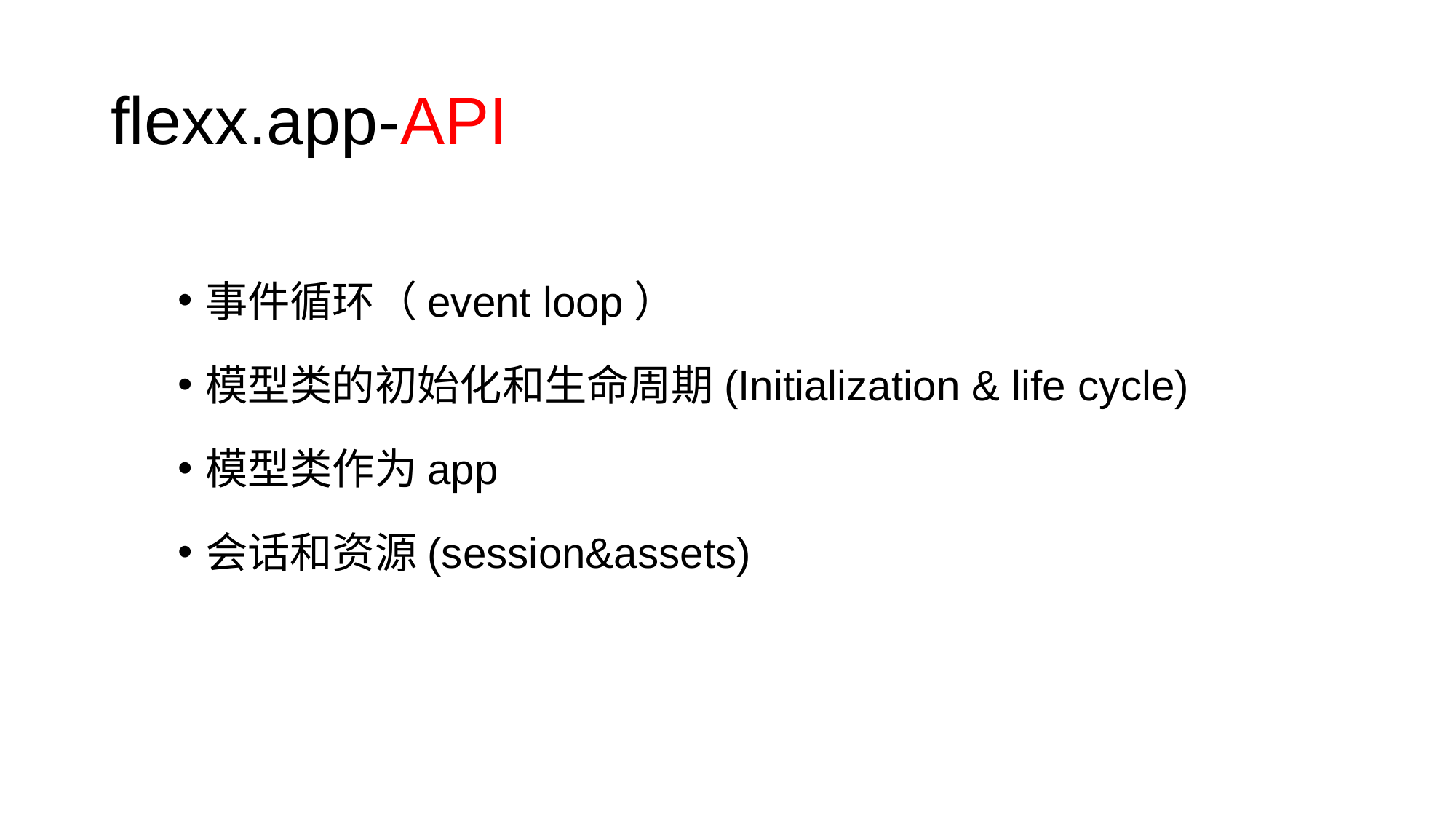

# flexx.app-API
事件循环（event loop）
模型类的初始化和生命周期(Initialization & life cycle)
模型类作为app
会话和资源(session&assets)